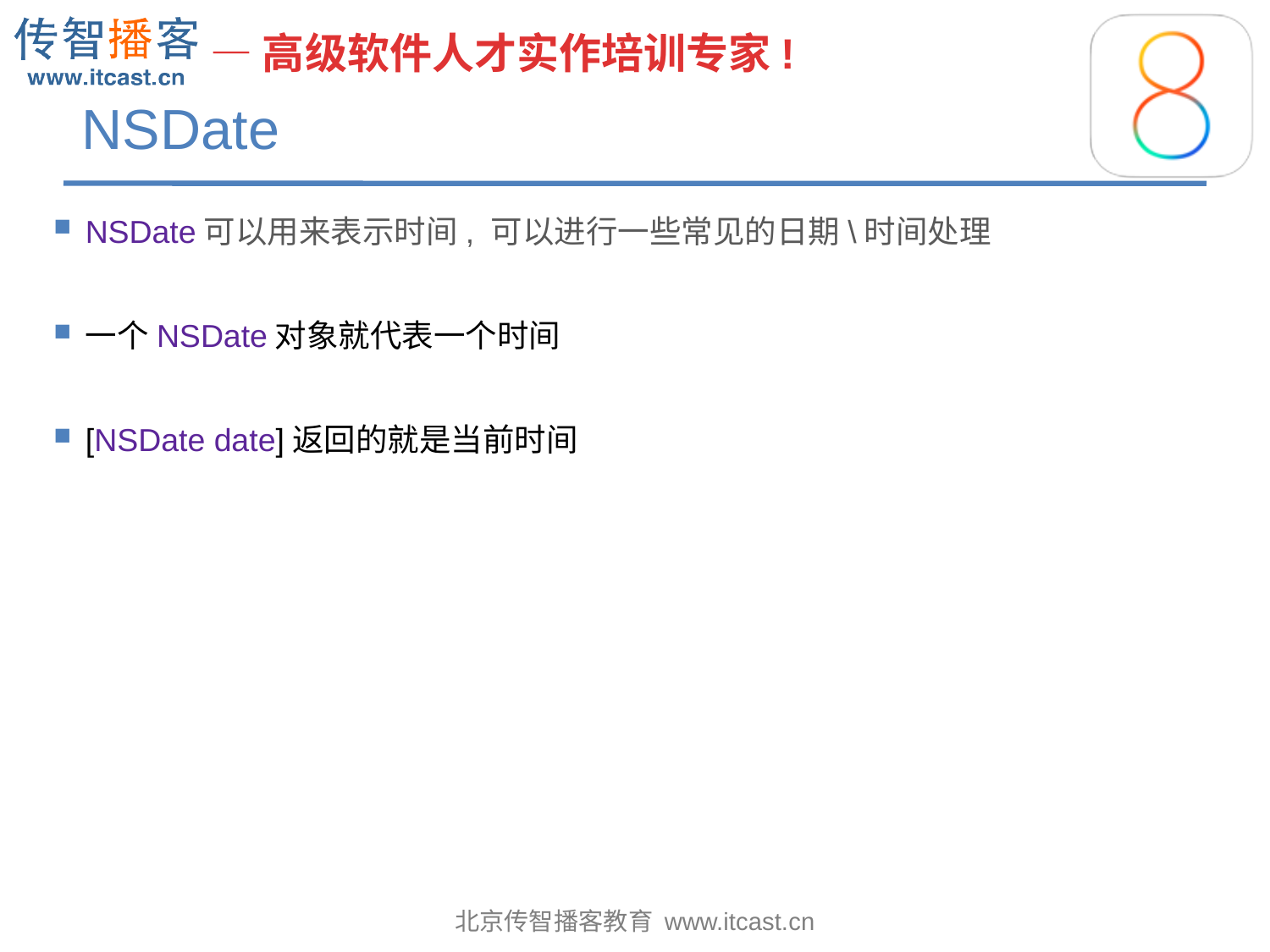

# NSDate
NSDate可以用来表示时间, 可以进行一些常见的日期\时间处理

一个NSDate对象就代表一个时间

[NSDate date]返回的就是当前时间